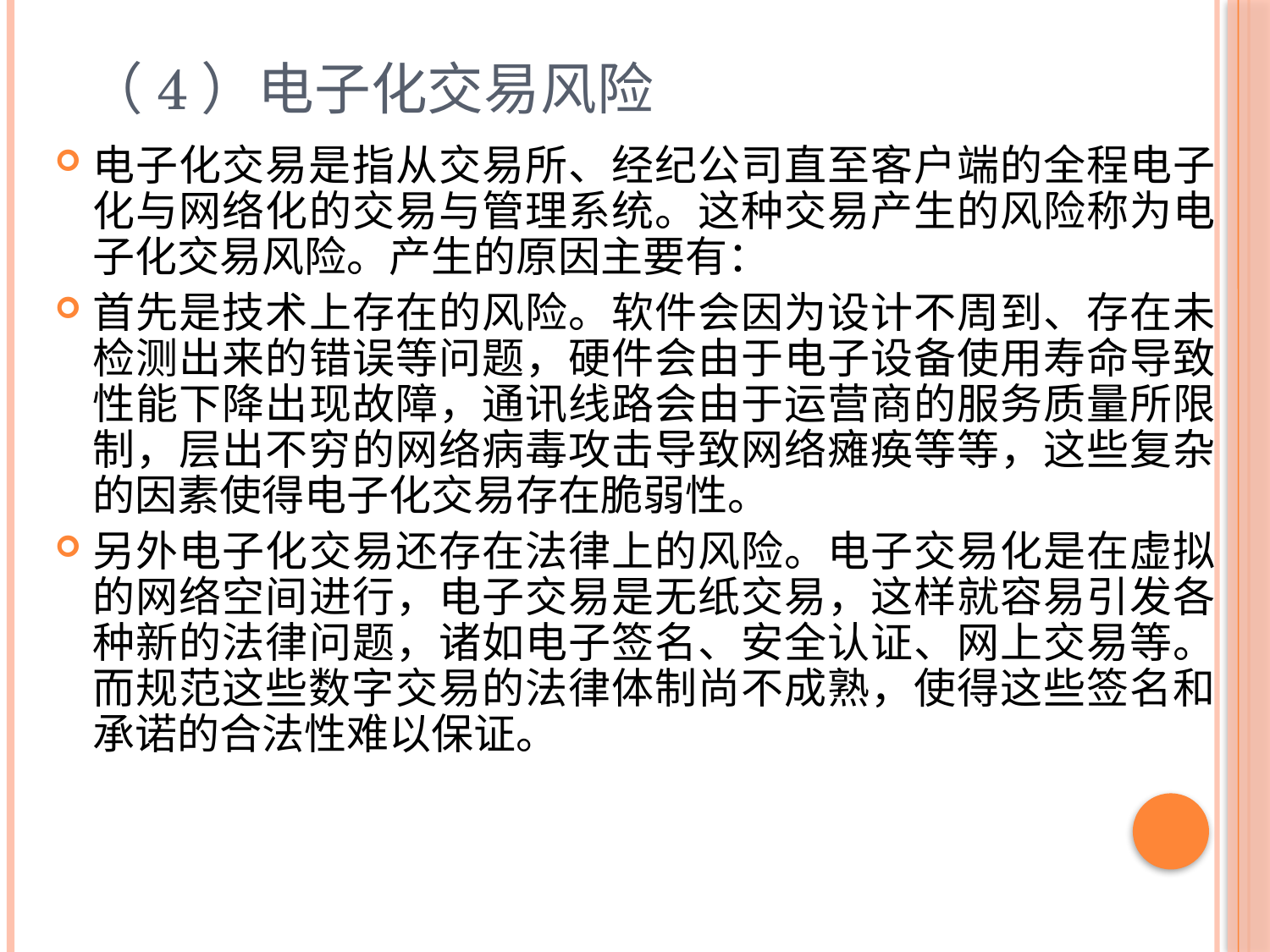

# （4）电子化交易风险
电子化交易是指从交易所、经纪公司直至客户端的全程电子化与网络化的交易与管理系统。这种交易产生的风险称为电子化交易风险。产生的原因主要有：
首先是技术上存在的风险。软件会因为设计不周到、存在未检测出来的错误等问题，硬件会由于电子设备使用寿命导致性能下降出现故障，通讯线路会由于运营商的服务质量所限制，层出不穷的网络病毒攻击导致网络瘫痪等等，这些复杂的因素使得电子化交易存在脆弱性。
另外电子化交易还存在法律上的风险。电子交易化是在虚拟的网络空间进行，电子交易是无纸交易，这样就容易引发各种新的法律问题，诸如电子签名、安全认证、网上交易等。而规范这些数字交易的法律体制尚不成熟，使得这些签名和承诺的合法性难以保证。